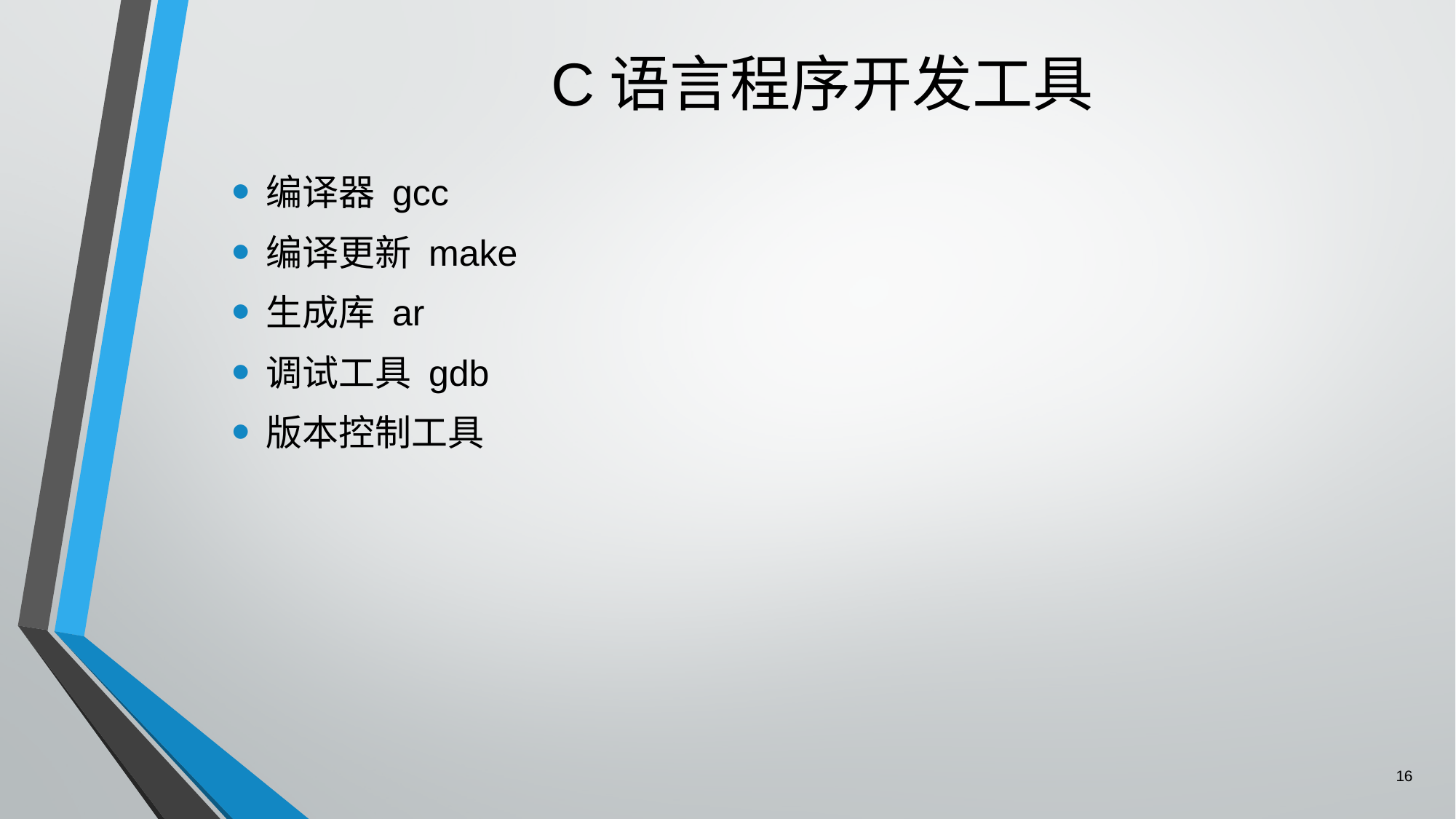

# C语言程序开发工具
编译器 gcc
编译更新 make
生成库 ar
调试工具 gdb
版本控制工具
16